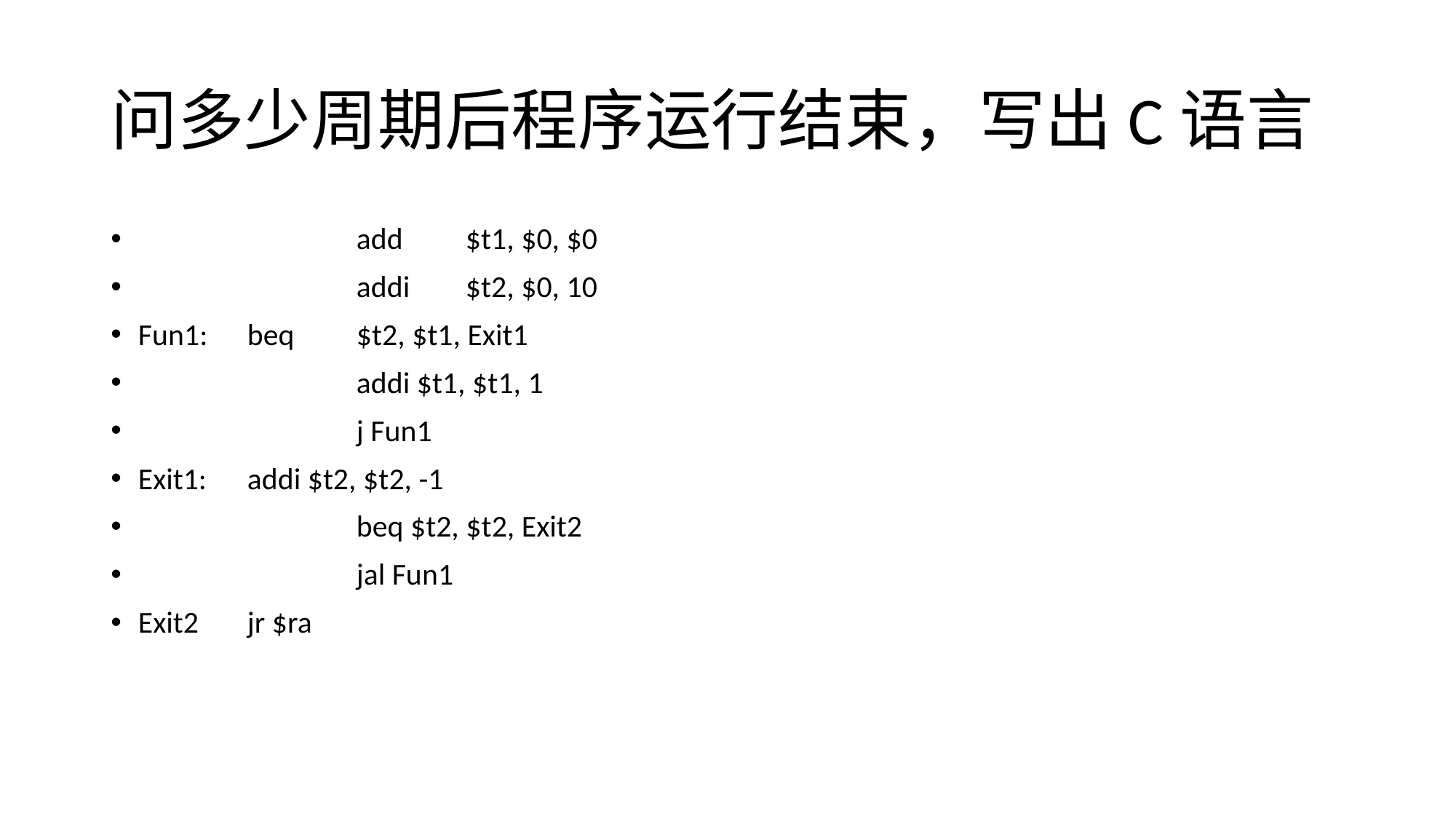

问多少周期后程序运行结束，写出C语言
		add	$t1, $0, $0
		addi	$t2, $0, 10
Fun1:	beq	$t2, $t1, Exit1
		addi $t1, $t1, 1
		j Fun1
Exit1:	addi $t2, $t2, -1
		beq $t2, $t2, Exit2
		jal Fun1
Exit2	jr $ra